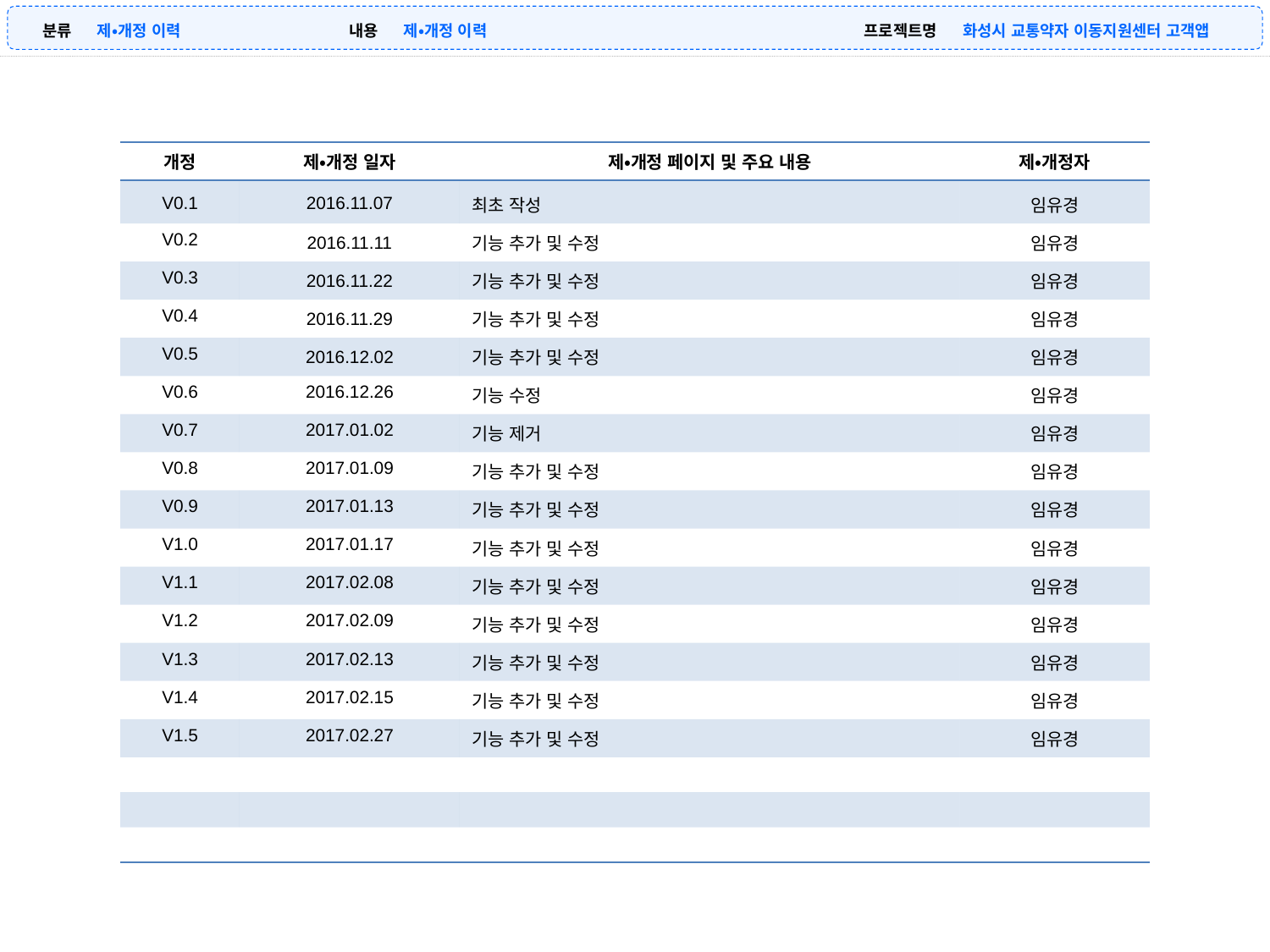

| 분류 | 제•개정 이력 |
| --- | --- |
| 내용 | 제•개정 이력 |
| --- | --- |
| 프로젝트명 | 화성시 교통약자 이동지원센터 고객앱 |
| --- | --- |
| 개정 | 제•개정 일자 | 제•개정 페이지 및 주요 내용 | 제•개정자 |
| --- | --- | --- | --- |
| V0.1 | 2016.11.07 | 최초 작성 | 임유경 |
| V0.2 | 2016.11.11 | 기능 추가 및 수정 | 임유경 |
| V0.3 | 2016.11.22 | 기능 추가 및 수정 | 임유경 |
| V0.4 | 2016.11.29 | 기능 추가 및 수정 | 임유경 |
| V0.5 | 2016.12.02 | 기능 추가 및 수정 | 임유경 |
| V0.6 | 2016.12.26 | 기능 수정 | 임유경 |
| V0.7 | 2017.01.02 | 기능 제거 | 임유경 |
| V0.8 | 2017.01.09 | 기능 추가 및 수정 | 임유경 |
| V0.9 | 2017.01.13 | 기능 추가 및 수정 | 임유경 |
| V1.0 | 2017.01.17 | 기능 추가 및 수정 | 임유경 |
| V1.1 | 2017.02.08 | 기능 추가 및 수정 | 임유경 |
| V1.2 | 2017.02.09 | 기능 추가 및 수정 | 임유경 |
| V1.3 | 2017.02.13 | 기능 추가 및 수정 | 임유경 |
| V1.4 | 2017.02.15 | 기능 추가 및 수정 | 임유경 |
| V1.5 | 2017.02.27 | 기능 추가 및 수정 | 임유경 |
|  |  |  |  |
|  |  |  |  |
|  |  |  |  |